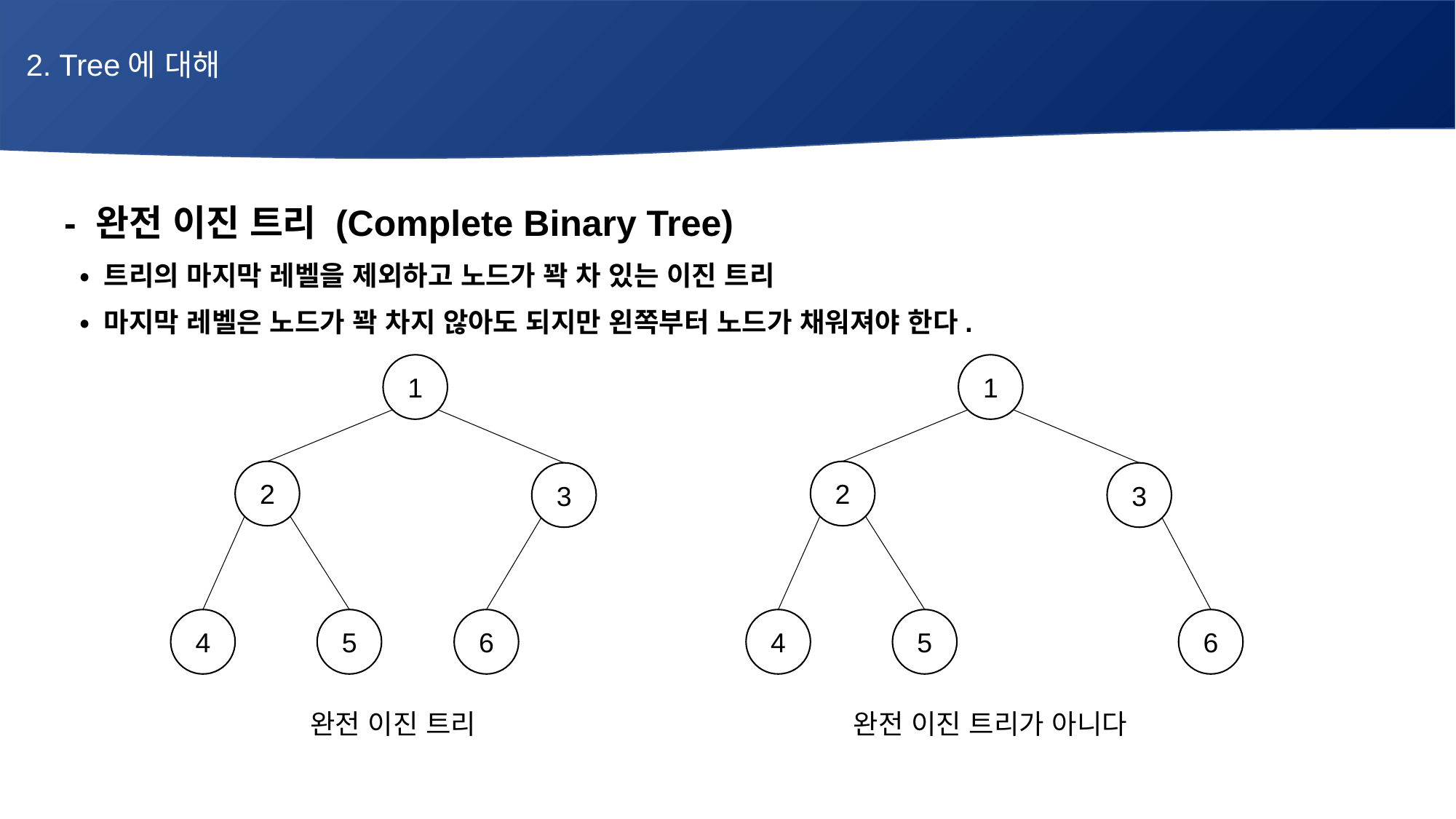

2. Tree에 대해
# 매주 1 과제 LV2
- 완전 이진 트리 (Complete Binary Tree)
  • 트리의 마지막 레벨을 제외하고 노드가 꽉 차 있는 이진 트리
  • 마지막 레벨은 노드가 꽉 차지 않아도 되지만 왼쪽부터 노드가 채워져야 한다.

1
1
2
2
3
3
4
5
6
4
5
6
완전 이진 트리
완전 이진 트리가 아니다